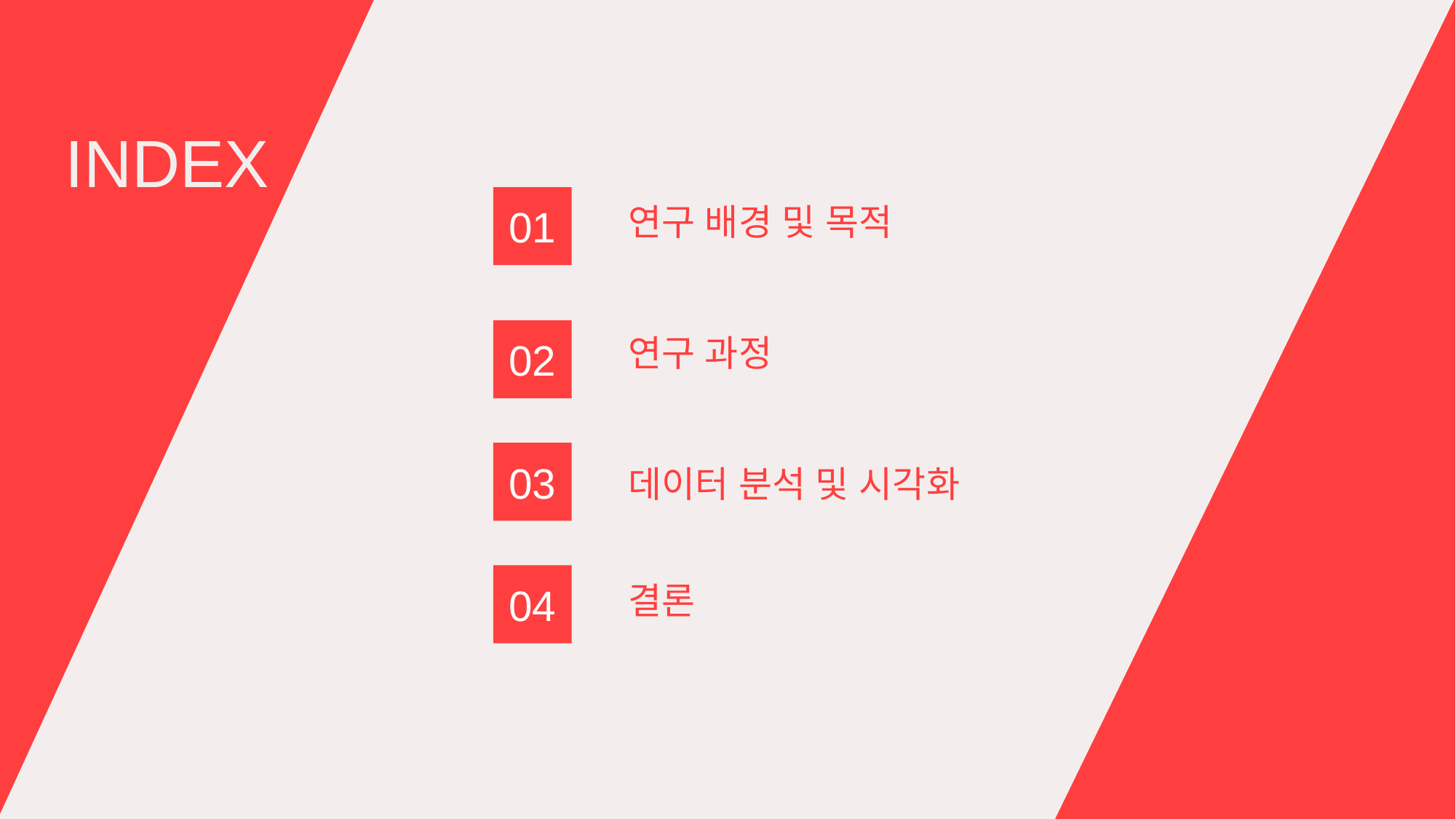

INDEX

01
02
03
04
연구 배경 및 목적

연구 과정

데이터 분석 및 시각화

결론